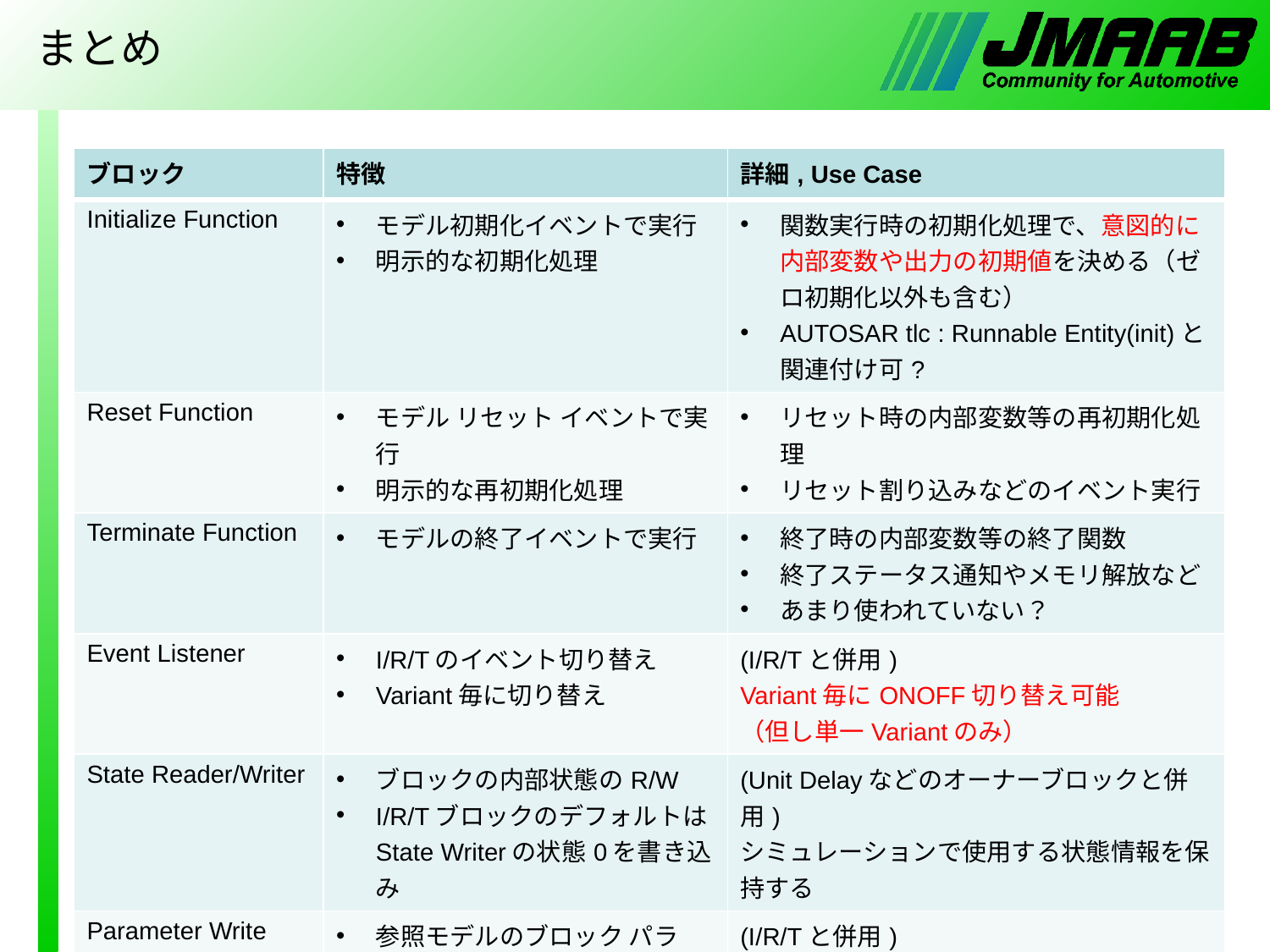

# まとめ
| ブロック | 特徴 | 詳細, Use Case |
| --- | --- | --- |
| Initialize Function | モデル初期化イベントで実行 明示的な初期化処理 | 関数実行時の初期化処理で、意図的に内部変数や出力の初期値を決める（ゼロ初期化以外も含む） AUTOSAR tlc : Runnable Entity(init)と関連付け可? |
| Reset Function | モデル リセット イベントで実行 明示的な再初期化処理 | リセット時の内部変数等の再初期化処理 リセット割り込みなどのイベント実行 |
| Terminate Function | モデルの終了イベントで実行 | 終了時の内部変数等の終了関数 終了ステータス通知やメモリ解放など あまり使われていない？ |
| Event Listener | I/R/Tのイベント切り替え Variant毎に切り替え | (I/R/Tと併用) Variant毎にONOFF切り替え可能 （但し単一Variantのみ） |
| State Reader/Writer | ブロックの内部状態のR/W I/R/TブロックのデフォルトはState Writerの状態0を書き込み | (Unit Delayなどのオーナーブロックと併用) シミュレーションで使用する状態情報を保持する |
| Parameter Write | 参照モデルのブロック パラメーターの値を変更 | (I/R/Tと併用) 外部（例：センサー）から読んだ値に基づいてモデル パラメーターを更新可能。 |